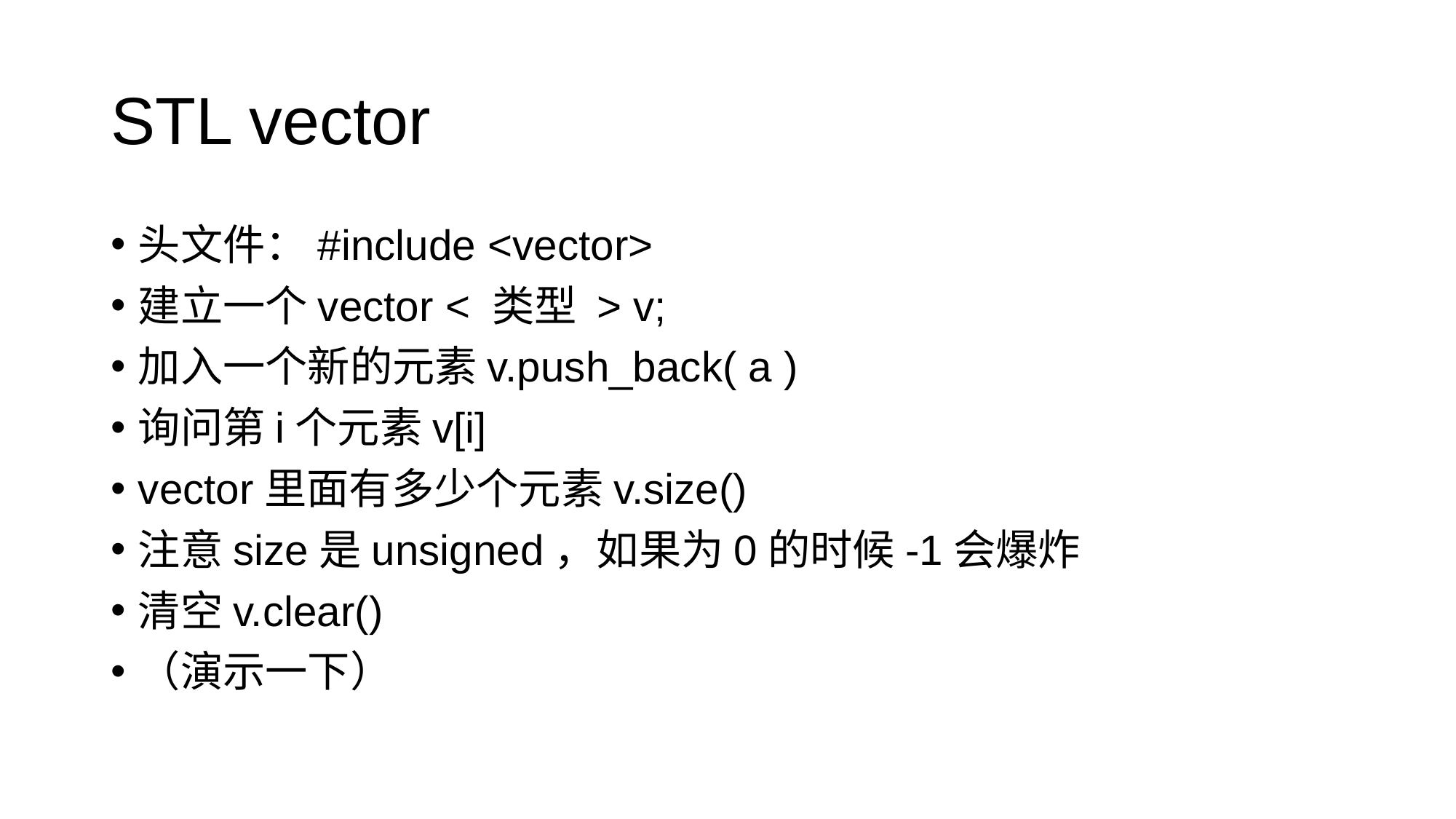

# STL vector
头文件：#include <vector>
建立一个vector < 类型 > v;
加入一个新的元素v.push_back( a )
询问第i个元素v[i]
vector里面有多少个元素v.size()
注意size是unsigned，如果为0的时候-1会爆炸
清空v.clear()
（演示一下）